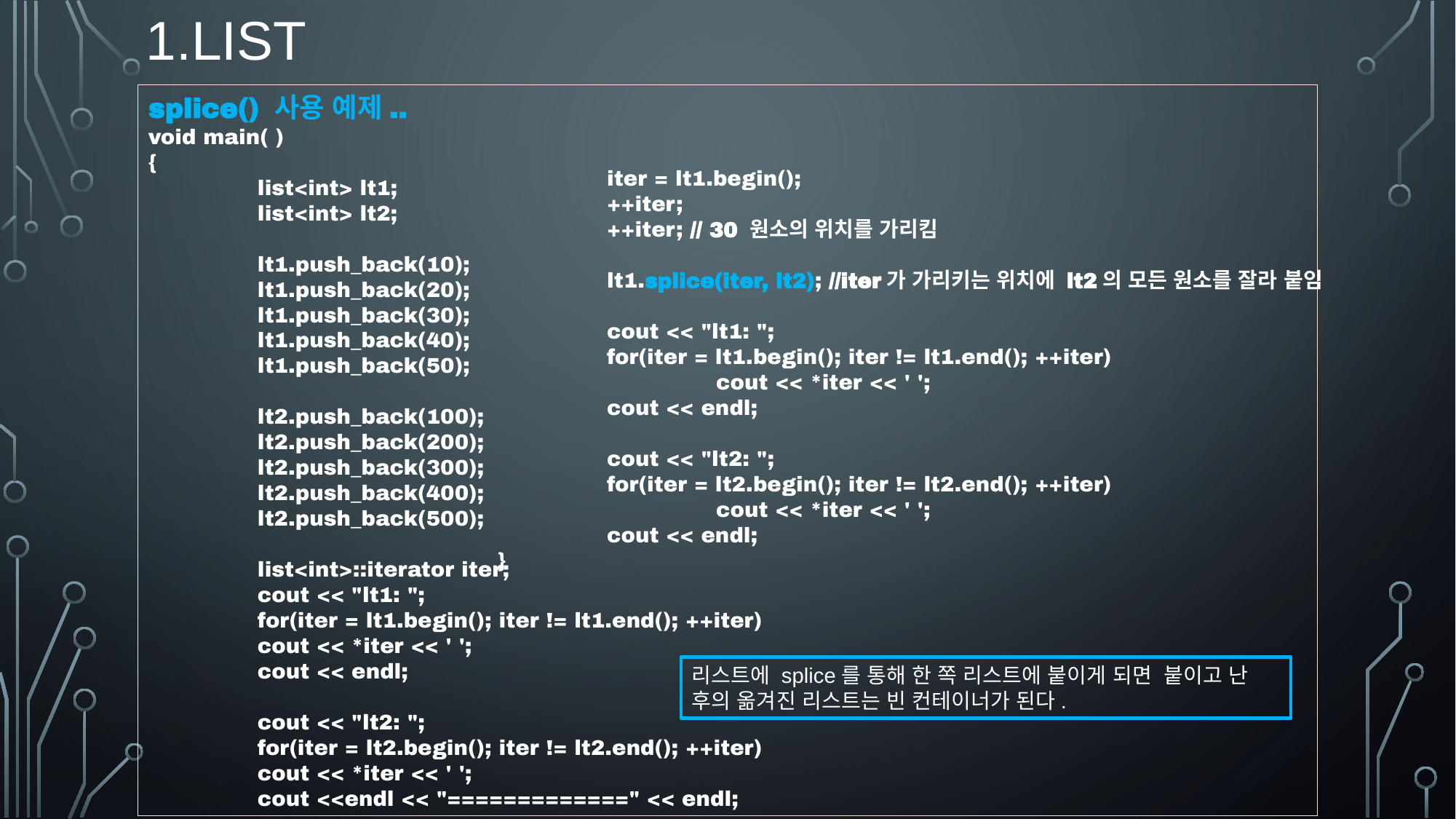

# 1.LIST
splice() 사용 예제..
void main( )
{
    	list<int> lt1;
    	list<int> lt2;

    	lt1.push_back(10);
    	lt1.push_back(20);
    	lt1.push_back(30);
    	lt1.push_back(40);
    	lt1.push_back(50);

    	lt2.push_back(100);
    	lt2.push_back(200);
    	lt2.push_back(300);
    	lt2.push_back(400);
    	lt2.push_back(500);

    	list<int>::iterator iter;
    	cout << "lt1: ";
    	for(iter = lt1.begin(); iter != lt1.end(); ++iter)
        	cout << *iter << ' ';
    	cout << endl;

    	cout << "lt2: ";
    	for(iter = lt2.begin(); iter != lt2.end(); ++iter)
        	cout << *iter << ' ';
    	cout <<endl << "=============" << endl;
	iter = lt1.begin();
    	++iter;
    	++iter; // 30 원소의 위치를 가리킴

    	lt1.splice(iter, lt2); //iter가 가리키는 위치에 lt2의 모든 원소를 잘라 붙임

    	cout << "lt1: ";
    	for(iter = lt1.begin(); iter != lt1.end(); ++iter)
       		cout << *iter << ' ';
    	cout << endl;

    	cout << "lt2: ";
    	for(iter = lt2.begin(); iter != lt2.end(); ++iter)
        		cout << *iter << ' ';
    	cout << endl;
}
리스트에 splice를 통해 한 쪽 리스트에 붙이게 되면  붙이고 난 후의 옮겨진 리스트는 빈 컨테이너가 된다.